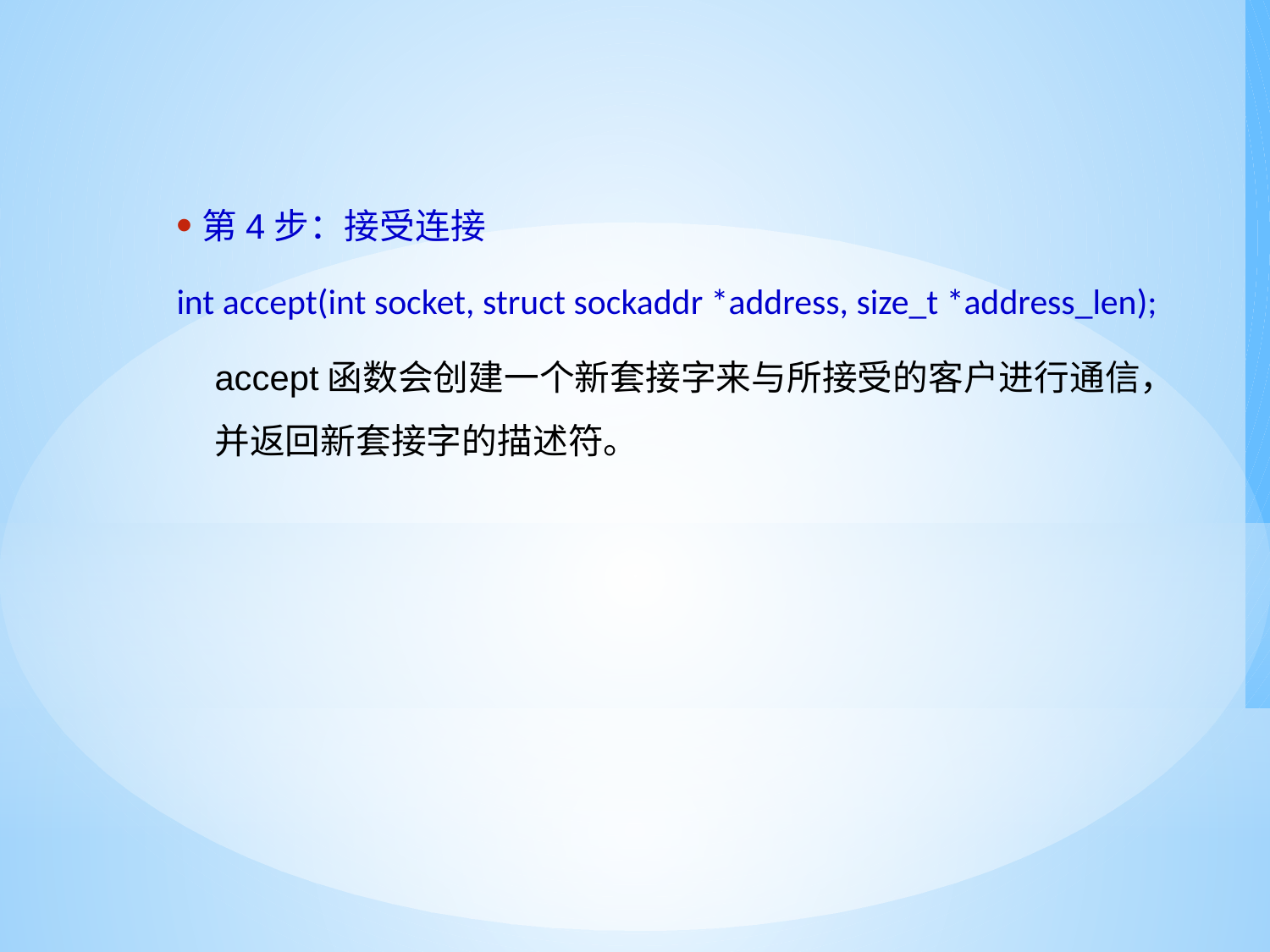

#
第4步：接受连接
int accept(int socket, struct sockaddr *address, size_t *address_len);
accept函数会创建一个新套接字来与所接受的客户进行通信，并返回新套接字的描述符。